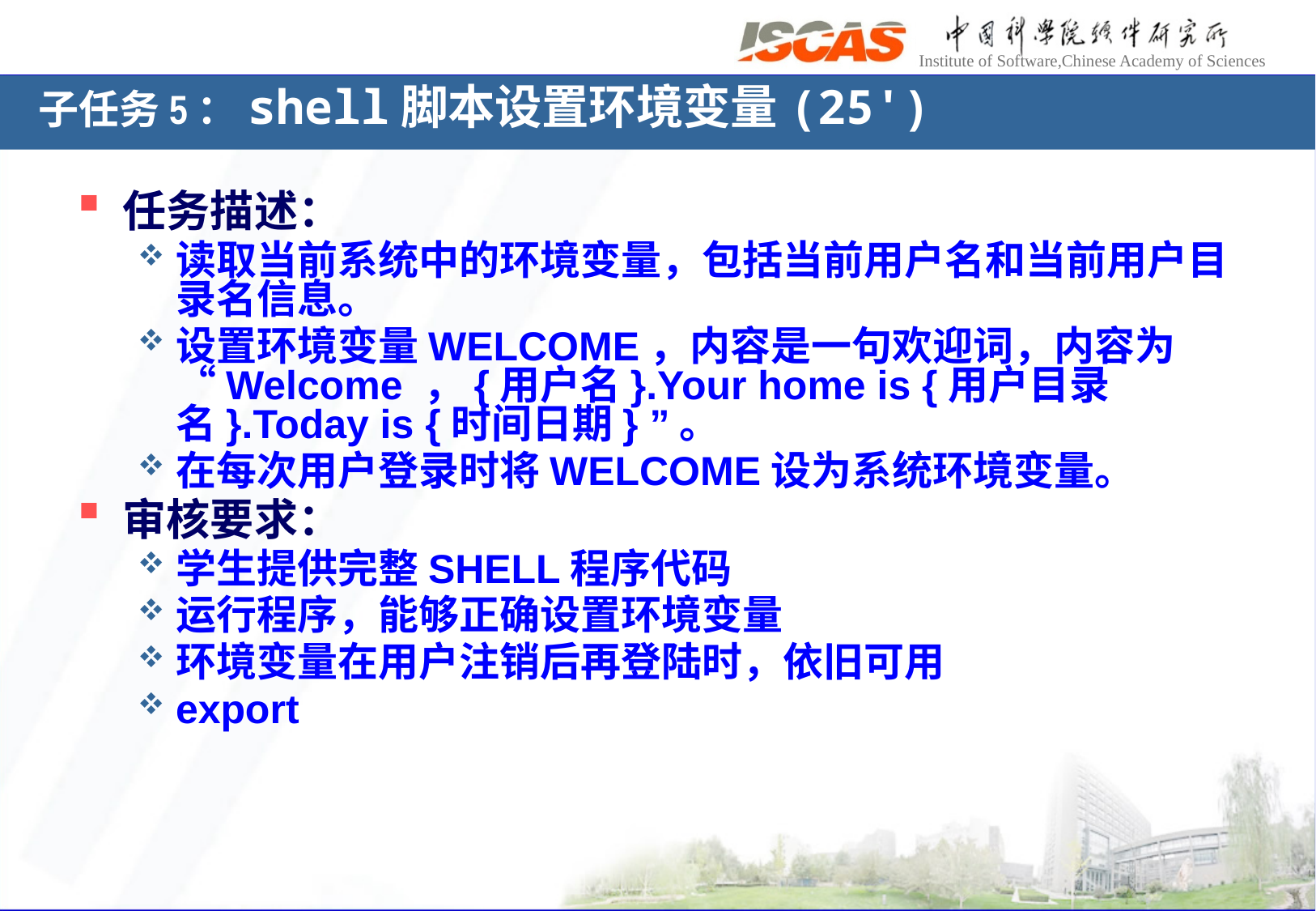

# 子任务5：shell脚本设置环境变量(25')
任务描述：
读取当前系统中的环境变量，包括当前用户名和当前用户目录名信息。
设置环境变量WELCOME，内容是一句欢迎词，内容为“Welcome ，{用户名}.Your home is {用户目录名}.Today is {时间日期} ”。
在每次用户登录时将WELCOME设为系统环境变量。
审核要求：
学生提供完整SHELL程序代码
运行程序，能够正确设置环境变量
环境变量在用户注销后再登陆时，依旧可用
export